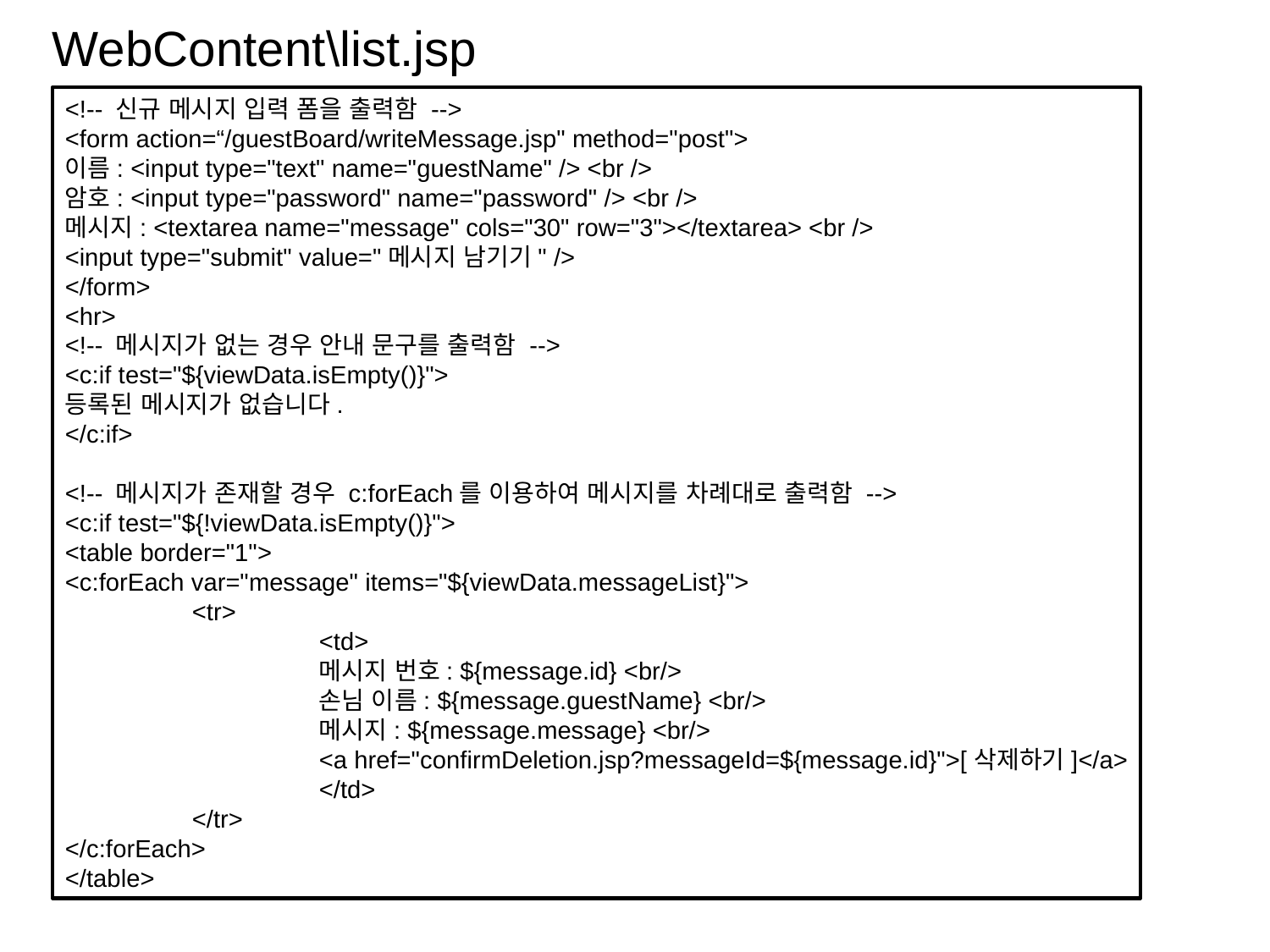

# WebContent\list.jsp
<!-- 신규 메시지 입력 폼을 출력함 -->
<form action=“/guestBoard/writeMessage.jsp" method="post">
이름: <input type="text" name="guestName" /> <br />
암호: <input type="password" name="password" /> <br />
메시지: <textarea name="message" cols="30" row="3"></textarea> <br />
<input type="submit" value="메시지 남기기" />
</form>
<hr>
<!-- 메시지가 없는 경우 안내 문구를 출력함 -->
<c:if test="${viewData.isEmpty()}">
등록된 메시지가 없습니다.
</c:if>

<!-- 메시지가 존재할 경우 c:forEach를 이용하여 메시지를 차례대로 출력함 -->
<c:if test="${!viewData.isEmpty()}">
<table border="1">
<c:forEach var="message" items="${viewData.messageList}">
	<tr>
		<td>
		메시지 번호: ${message.id} <br/>
		손님 이름: ${message.guestName} <br/>
		메시지: ${message.message} <br/>
		<a href="confirmDeletion.jsp?messageId=${message.id}">[삭제하기]</a>
		</td>
	</tr>
</c:forEach>
</table>